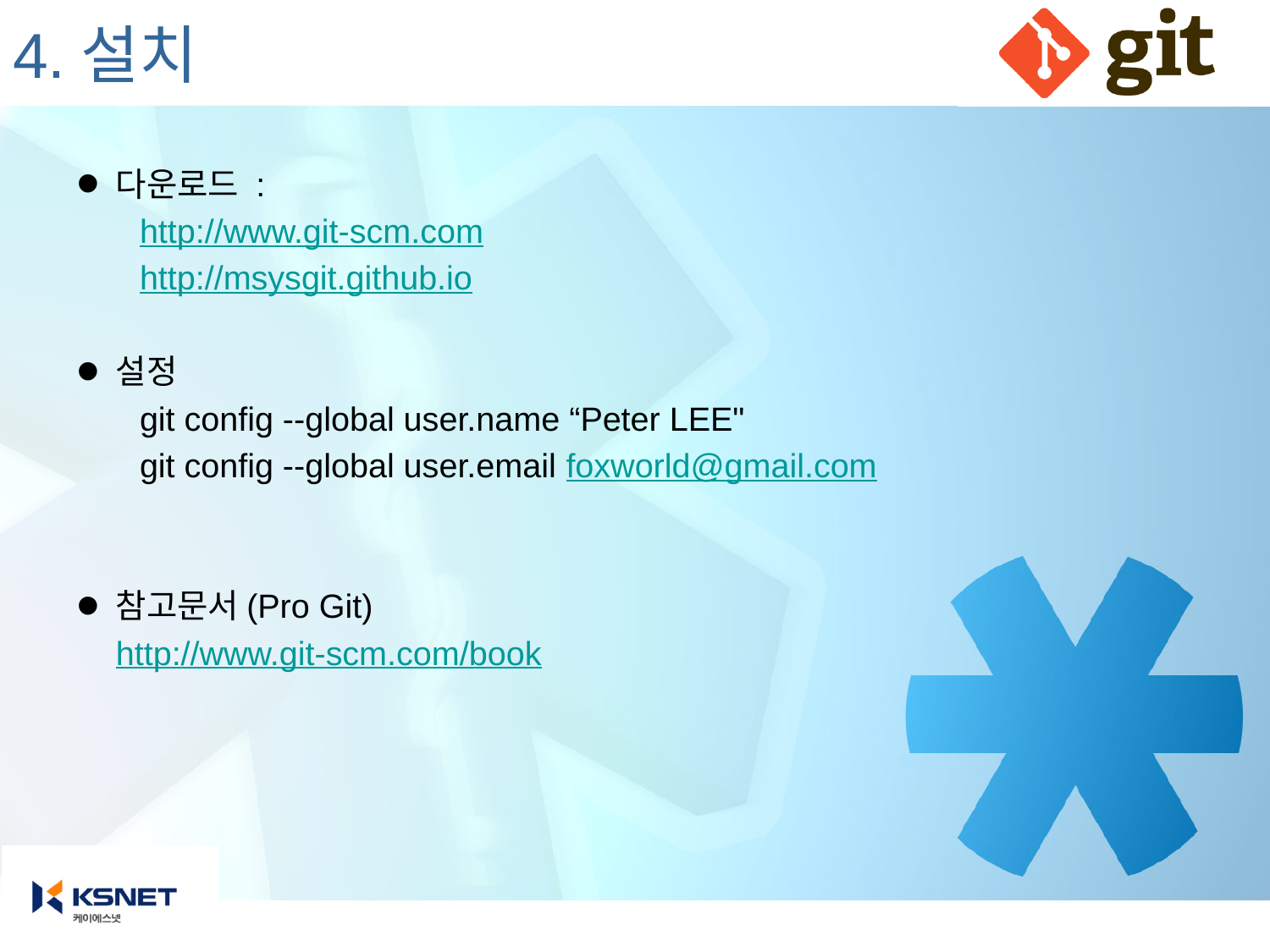

# 4.설치

다운로드 :
http://www.git-scm.com
http://msysgit.github.io

설정
git config --global user.name “Peter LEE"
git config --global user.email foxworld@gmail.com

참고문서(Pro Git)
	http://www.git-scm.com/book